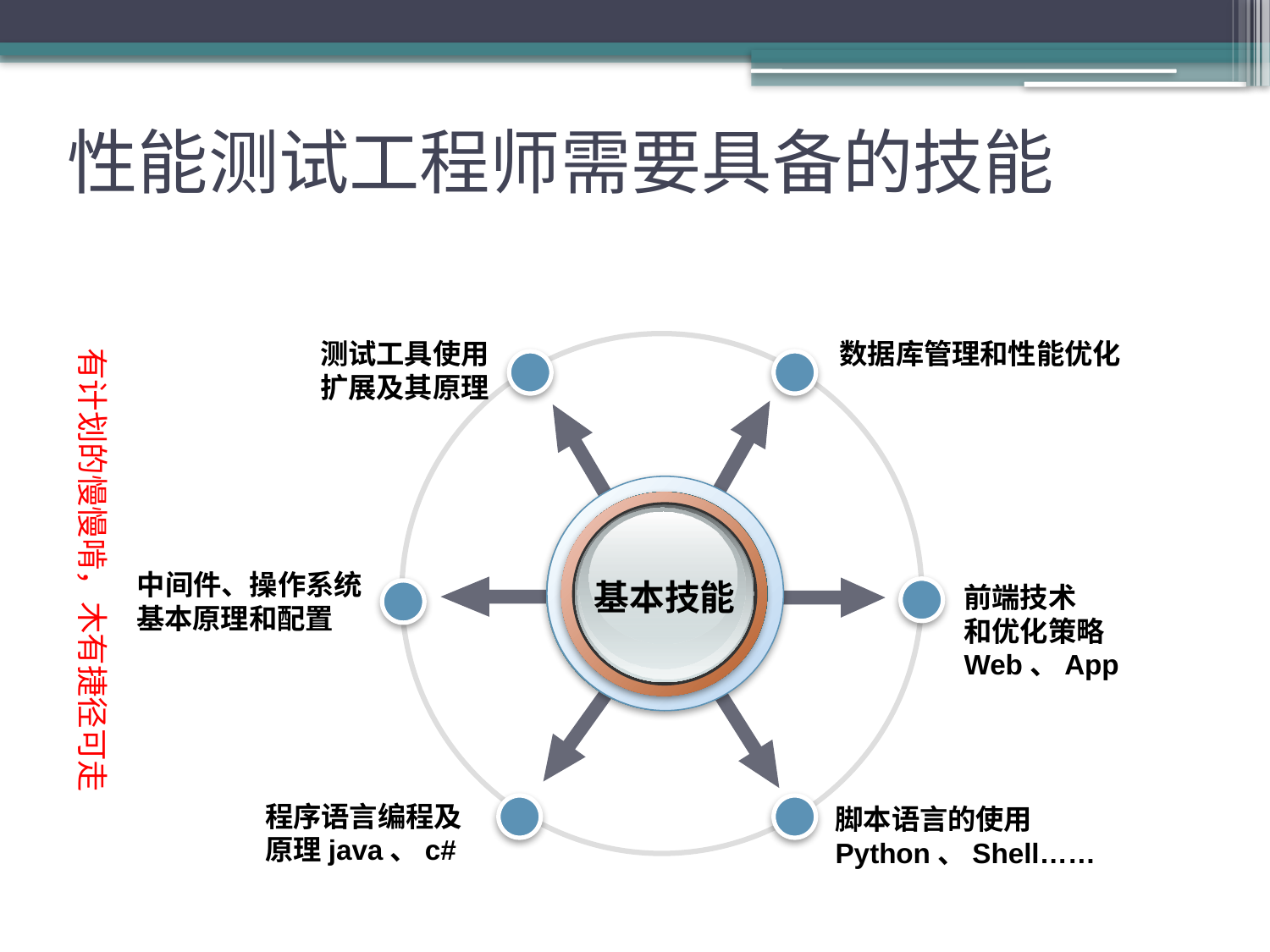

# 性能测试工程师需要具备的技能
测试工具使用
扩展及其原理
数据库管理和性能优化

中间件、操作系统
基本原理和配置
基本技能
前端技术
和优化策略
Web、App

程序语言编程及原理java、c#

脚本语言的使用
Python、Shell……
有计划的慢慢啃，木有捷径可走